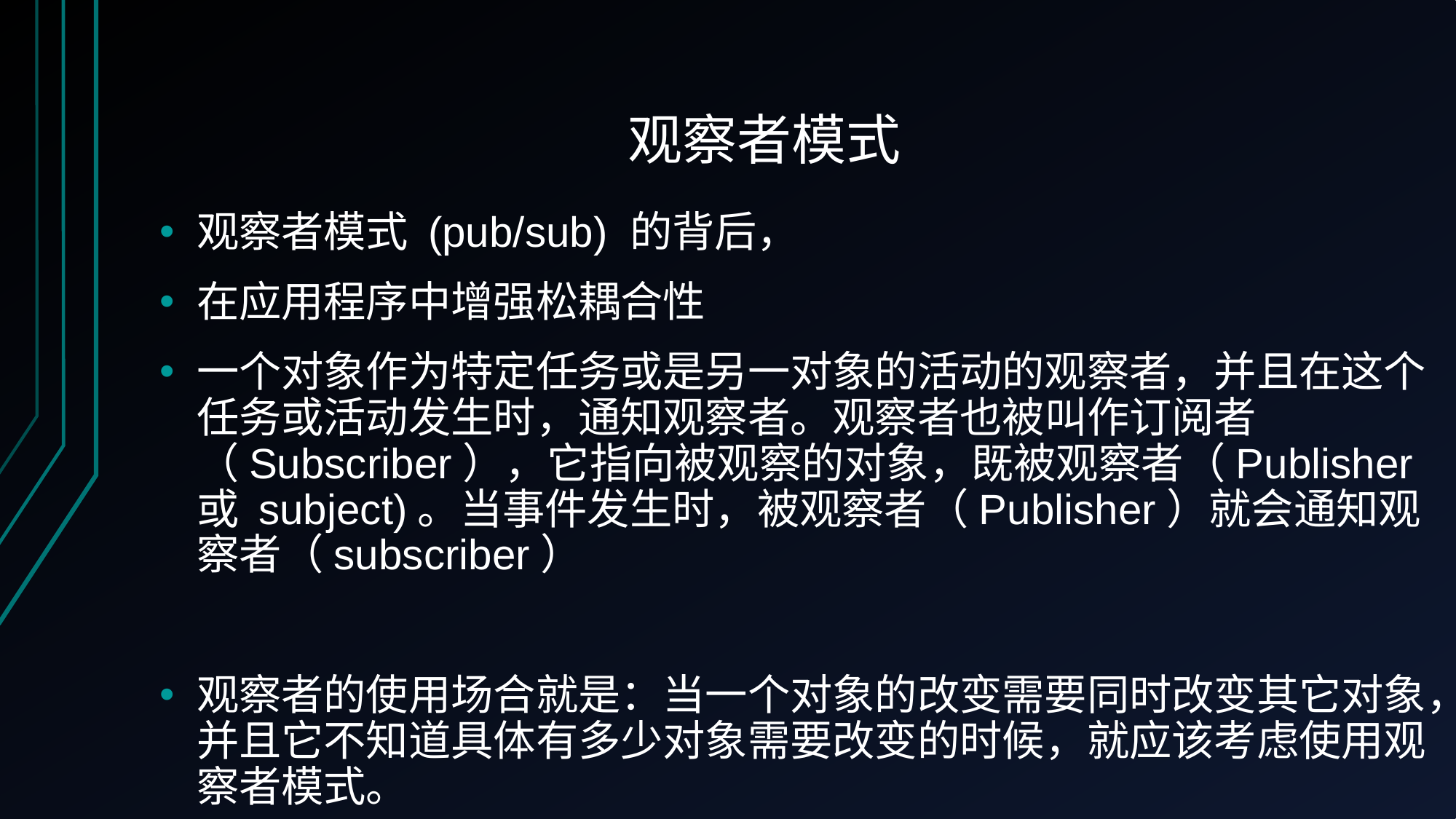

# 观察者模式
观察者模式 (pub/sub) 的背后，
在应用程序中增强松耦合性
一个对象作为特定任务或是另一对象的活动的观察者，并且在这个任务或活动发生时，通知观察者。观察者也被叫作订阅者（Subscriber），它指向被观察的对象，既被观察者（Publisher 或 subject)。当事件发生时，被观察者（Publisher）就会通知观察者（subscriber）

观察者的使用场合就是：当一个对象的改变需要同时改变其它对象，并且它不知道具体有多少对象需要改变的时候，就应该考虑使用观察者模式。